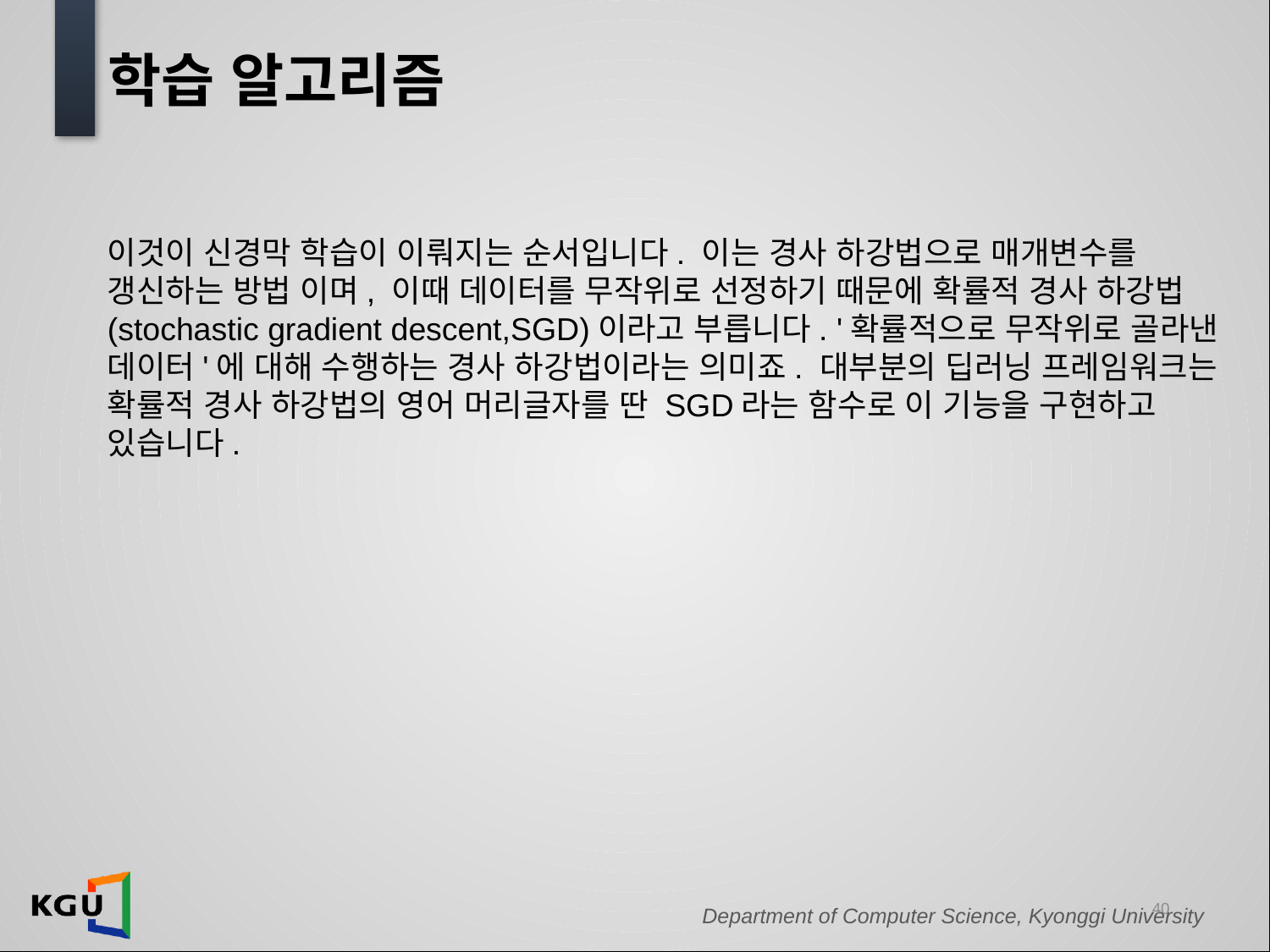

# 학습 알고리즘
이것이 신경막 학습이 이뤄지는 순서입니다. 이는 경사 하강법으로 매개변수를 갱신하는 방법 이며, 이때 데이터를 무작위로 선정하기 때문에 확률적 경사 하강법(stochastic gradient descent,SGD)이라고 부릅니다. '확률적으로 무작위로 골라낸 데이터'에 대해 수행하는 경사 하강법이라는 의미죠. 대부분의 딥러닝 프레임워크는 확률적 경사 하강법의 영어 머리글자를 딴 SGD라는 함수로 이 기능을 구현하고 있습니다.

40